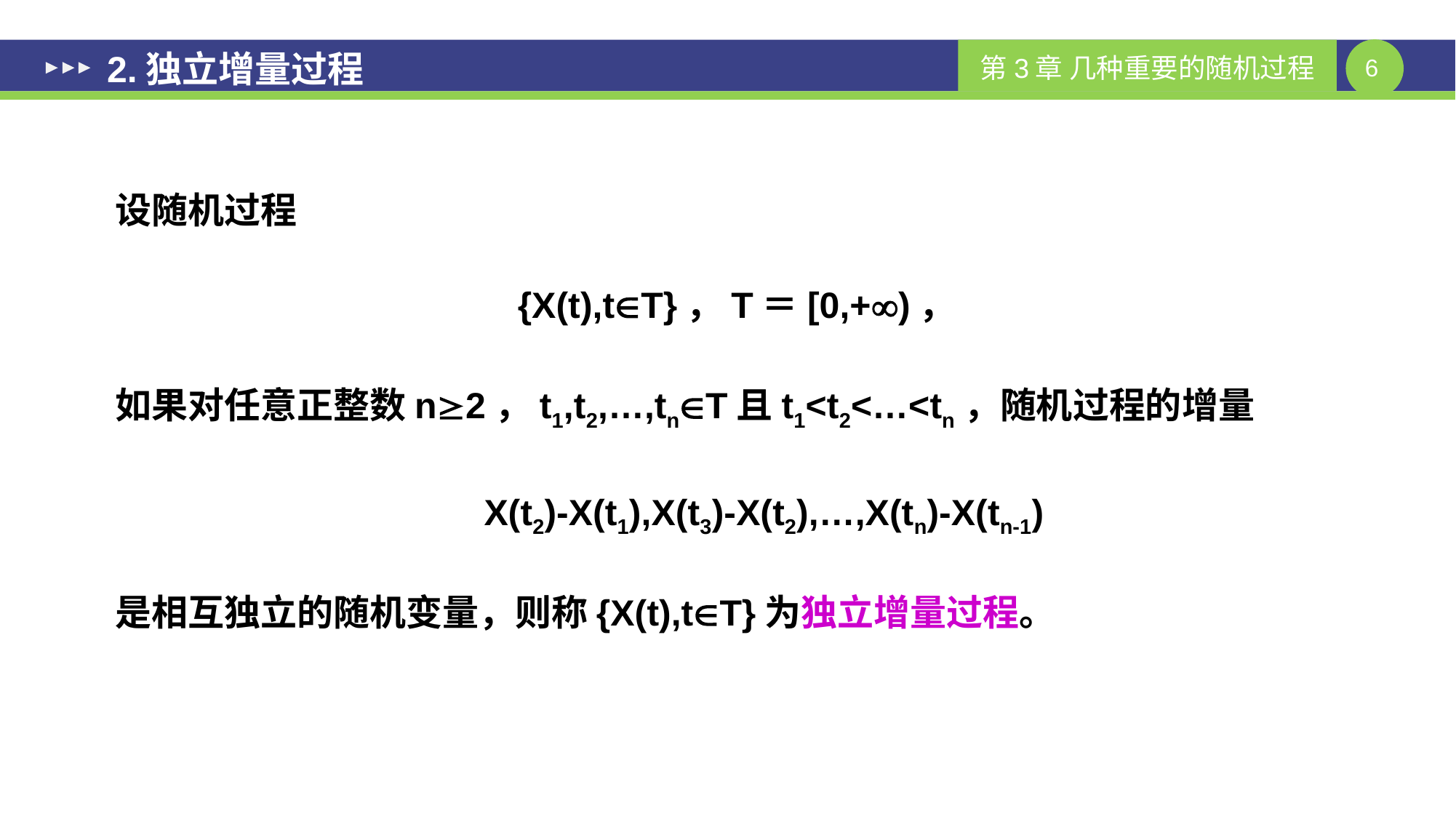

# 2.独立增量过程
	设随机过程
{X(t),t∈T}，T＝[0,+∞)，
	如果对任意正整数n≥2，t1,t2,…,tn∈T且t1<t2<…<tn，随机过程的增量
	X(t2)-X(t1),X(t3)-X(t2),…,X(tn)-X(tn-1)
	是相互独立的随机变量，则称{X(t),t∈T}为独立增量过程。